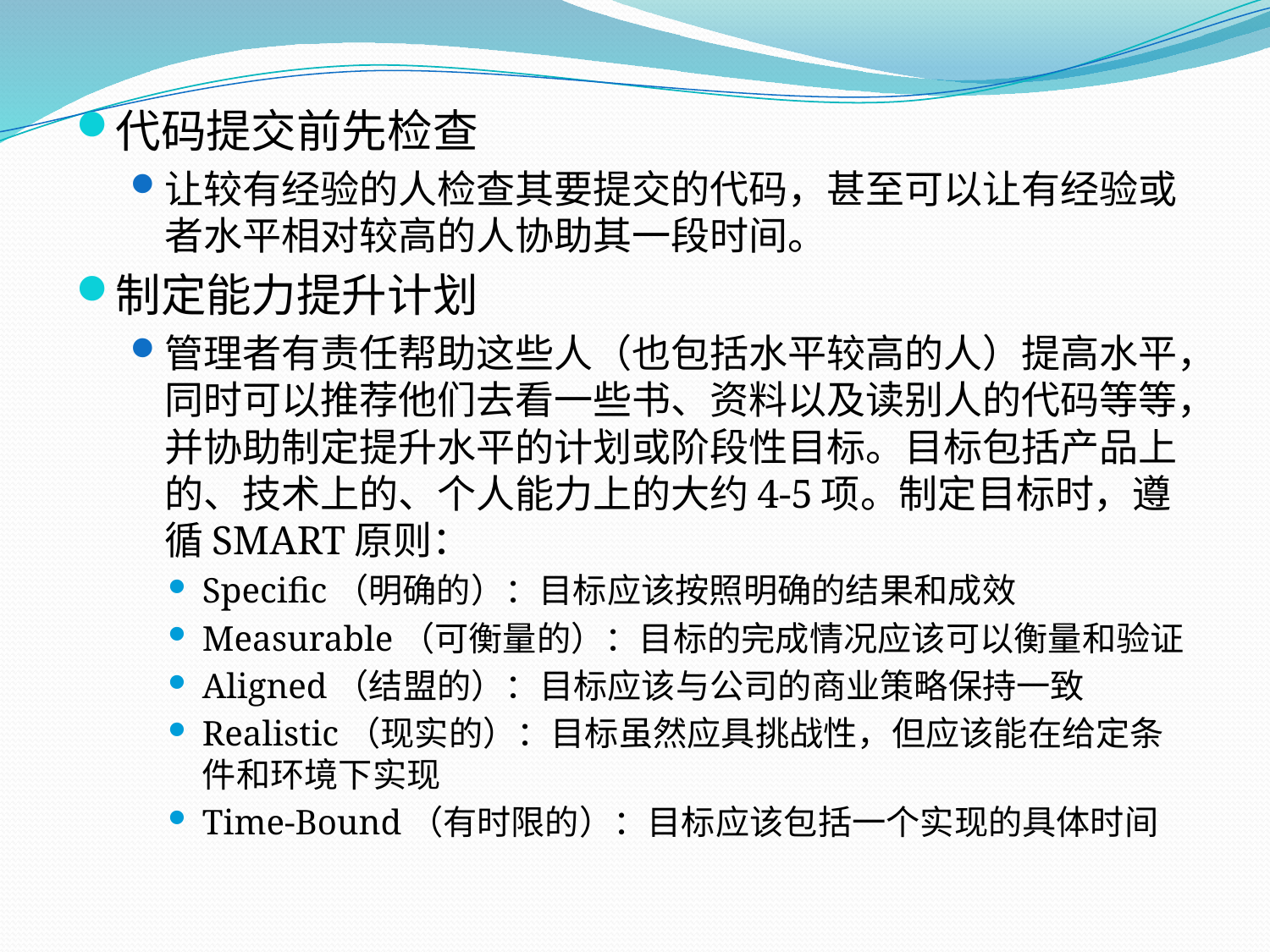

代码提交前先检查
让较有经验的人检查其要提交的代码，甚至可以让有经验或者水平相对较高的人协助其一段时间。
制定能力提升计划
管理者有责任帮助这些人（也包括水平较高的人）提高水平，同时可以推荐他们去看一些书、资料以及读别人的代码等等，并协助制定提升水平的计划或阶段性目标。目标包括产品上的、技术上的、个人能力上的大约4-5项。制定目标时，遵循SMART原则：
Specific（明确的）：目标应该按照明确的结果和成效
Measurable（可衡量的）：目标的完成情况应该可以衡量和验证
Aligned（结盟的）：目标应该与公司的商业策略保持一致
Realistic（现实的）：目标虽然应具挑战性，但应该能在给定条件和环境下实现
Time-Bound（有时限的）：目标应该包括一个实现的具体时间